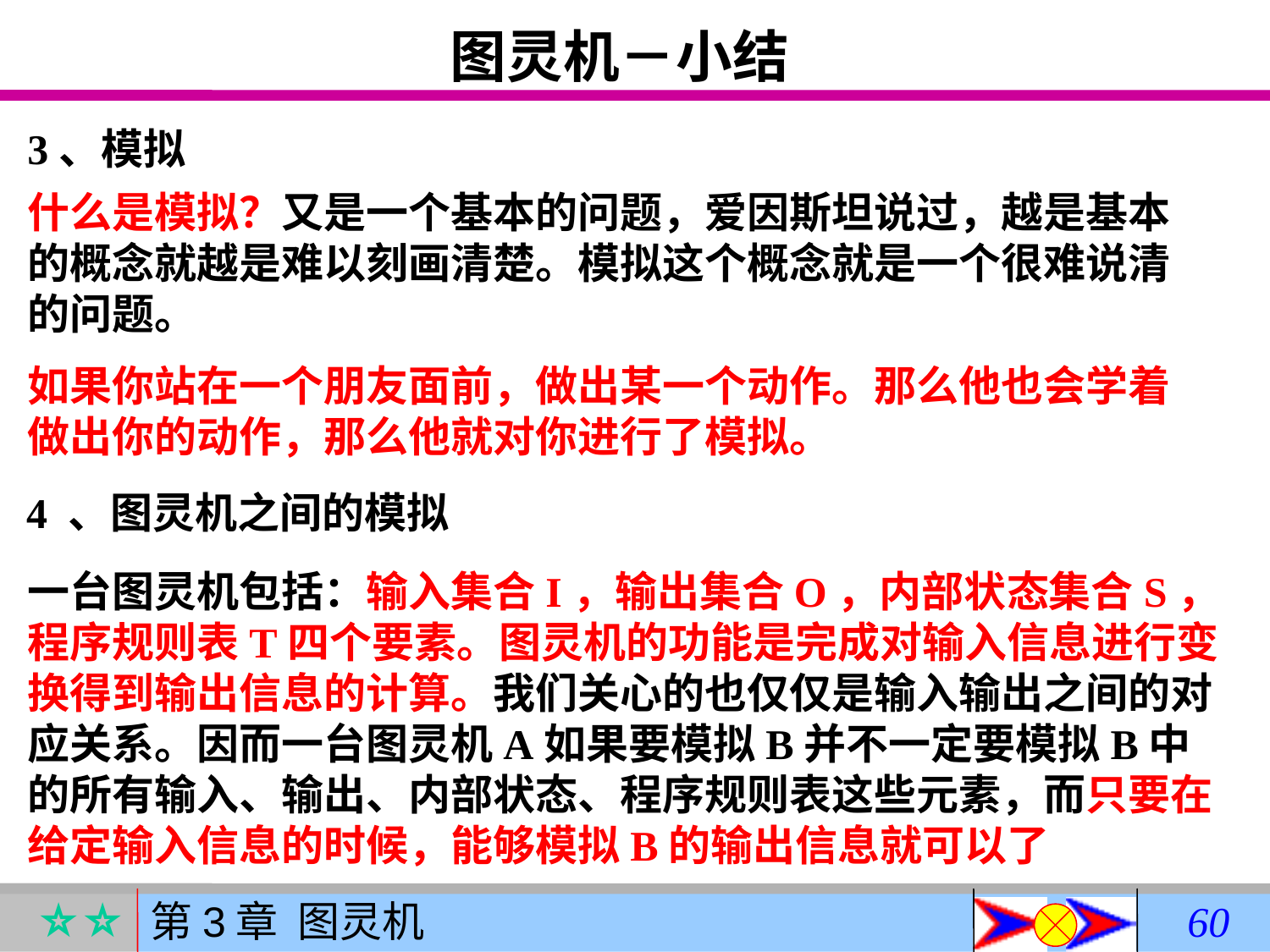

图灵机－小结
3、模拟
什么是模拟？又是一个基本的问题，爱因斯坦说过，越是基本的概念就越是难以刻画清楚。模拟这个概念就是一个很难说清的问题。
如果你站在一个朋友面前，做出某一个动作。那么他也会学着做出你的动作，那么他就对你进行了模拟。
4 、图灵机之间的模拟
一台图灵机包括：输入集合I，输出集合O，内部状态集合S，程序规则表T四个要素。图灵机的功能是完成对输入信息进行变换得到输出信息的计算。我们关心的也仅仅是输入输出之间的对应关系。因而一台图灵机A如果要模拟B并不一定要模拟B中的所有输入、输出、内部状态、程序规则表这些元素，而只要在给定输入信息的时候，能够模拟B的输出信息就可以了